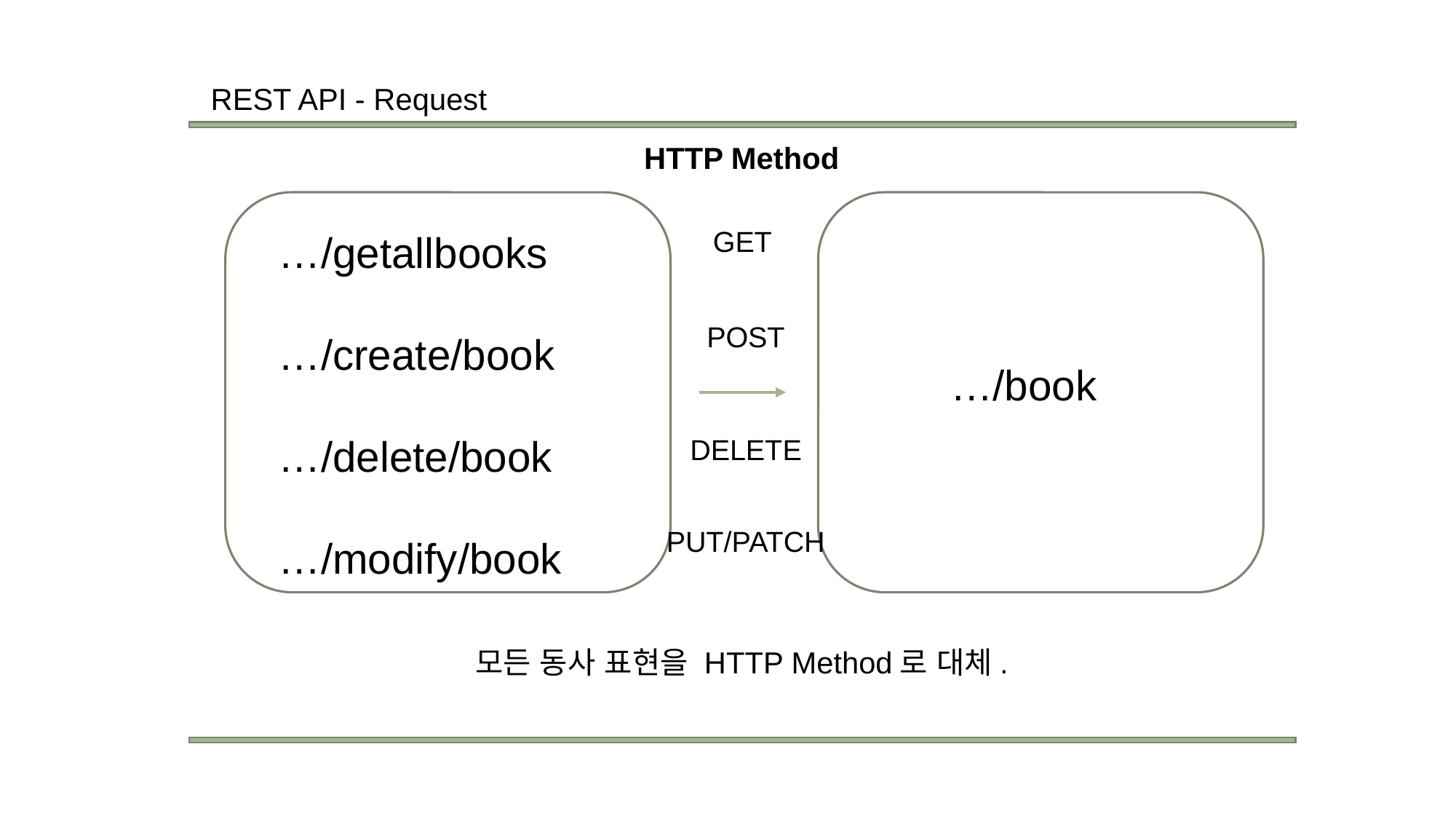

REST API - Request

HTTP Method
…/getallbooks
…/create/book
…/delete/book
…/modify/book

GET
POST
…/book
DELETE
PUT/PATCH
모든 동사 표현을 HTTP Method로 대체.